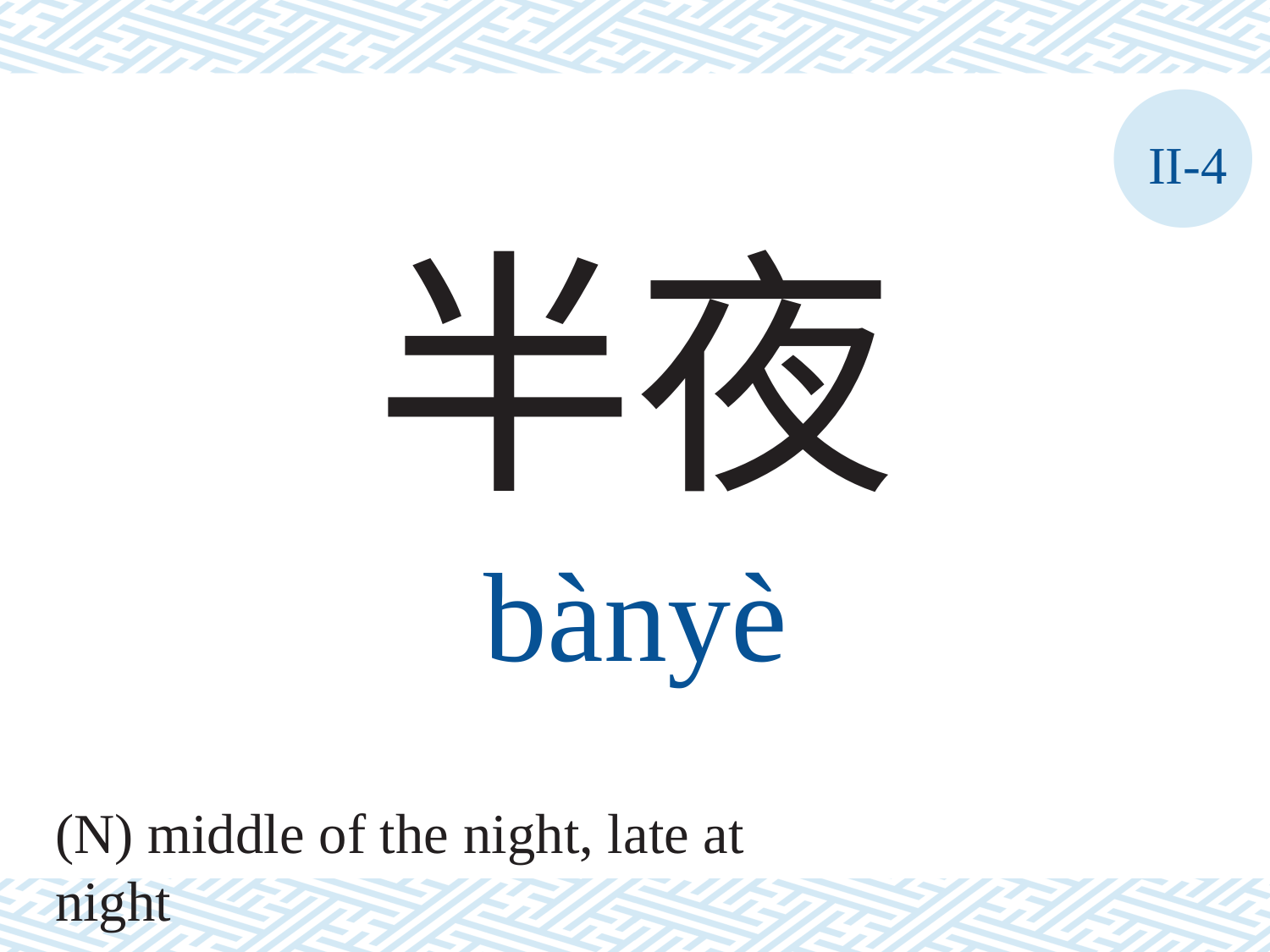

II-4
半夜
bànyè
(N) middle of the night, late at night